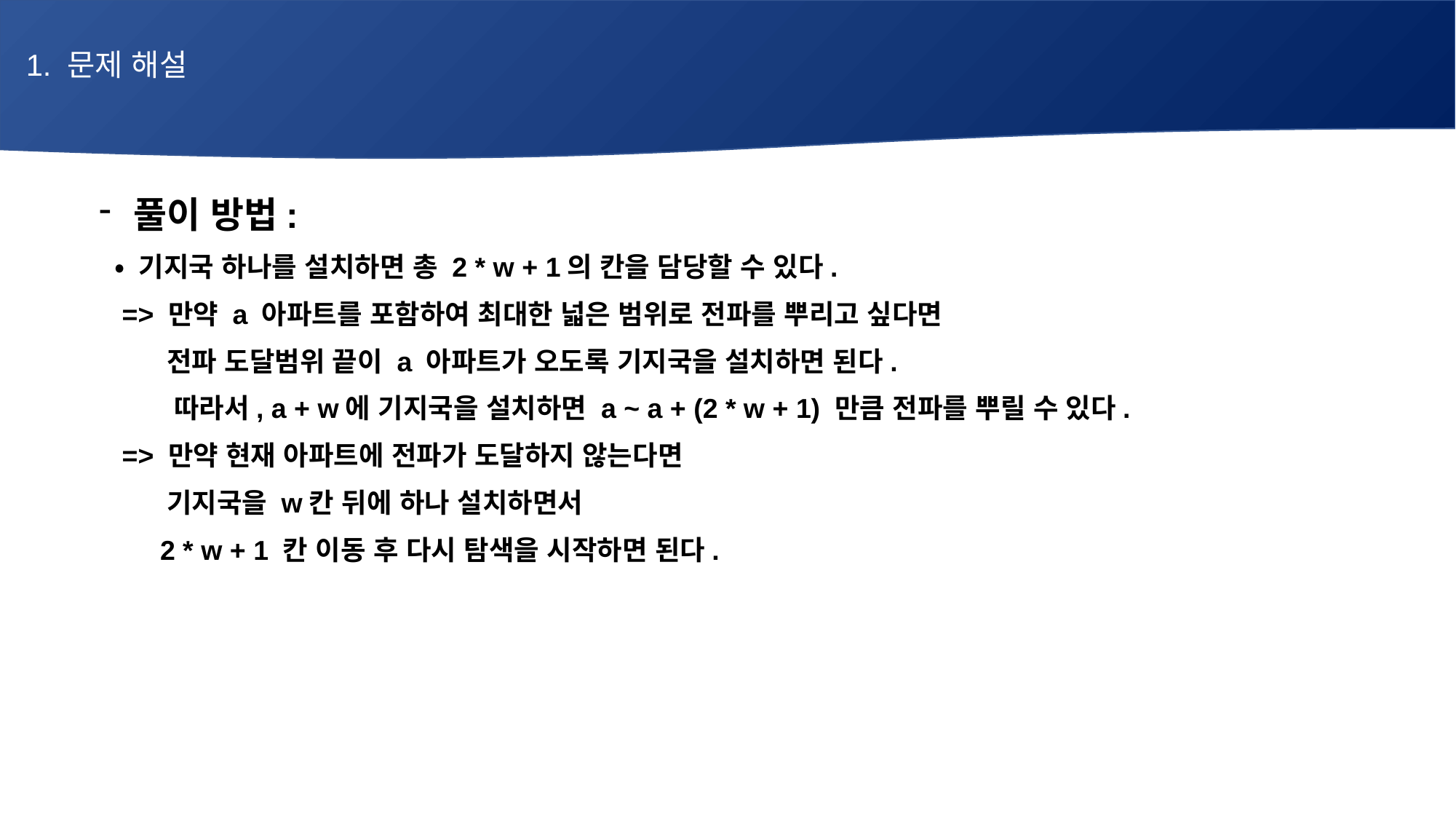

1. 문제 해설
풀이 방법:
  • 기지국 하나를 설치하면 총 2 * w + 1의 칸을 담당할 수 있다.
   => 만약 a 아파트를 포함하여 최대한 넓은 범위로 전파를 뿌리고 싶다면
        전파 도달범위 끝이 a 아파트가 오도록 기지국을 설치하면 된다.
         따라서, a + w에 기지국을 설치하면 a ~ a + (2 * w + 1) 만큼 전파를 뿌릴 수 있다.
   => 만약 현재 아파트에 전파가 도달하지 않는다면
        기지국을 w칸 뒤에 하나 설치하면서
        2 * w + 1 칸 이동 후 다시 탐색을 시작하면 된다.